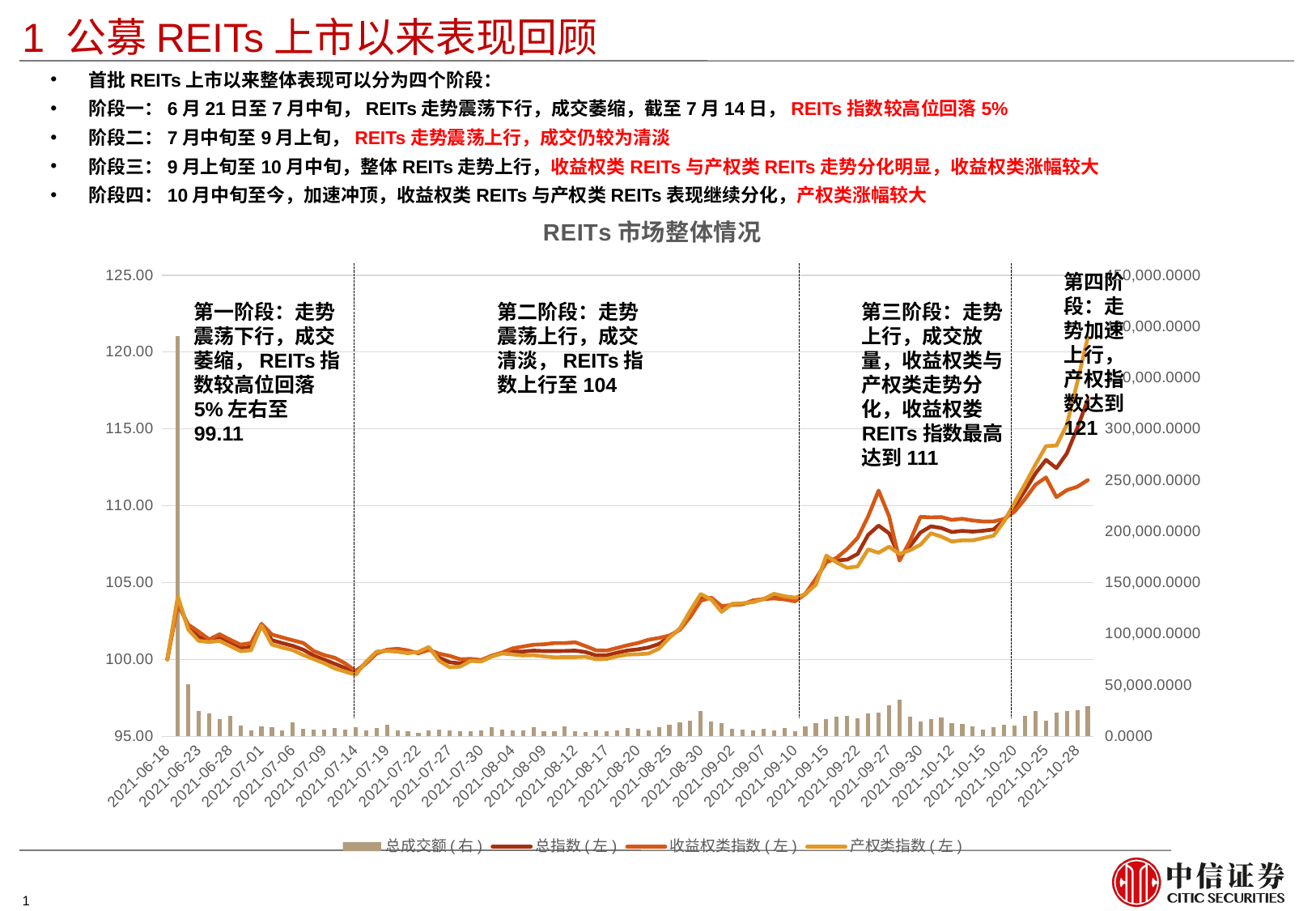

1 公募REITs上市以来表现回顾
首批REITs上市以来整体表现可以分为四个阶段：
阶段一：6月21日至7月中旬，REITs走势震荡下行，成交萎缩，截至7月14日，REITs指数较高位回落5%
阶段二：7月中旬至9月上旬，REITs走势震荡上行，成交仍较为清淡
阶段三：9月上旬至10月中旬，整体REITs走势上行，收益权类REITs与产权类REITs走势分化明显，收益权类涨幅较大
阶段四：10月中旬至今，加速冲顶，收益权类REITs与产权类REITs表现继续分化，产权类涨幅较大

### Chart: REITs市场整体情况

| Category | 总成交额(右) | 总指数(左) | 收益权类指数(左) | 产权类指数(左) |
|---|---|---|---|---|
| 2021-06-18 | None | 100.0 | 100.0 | 100.0 |
| 2021-06-21 | 390355.45839999994 | 103.87662839696445 | 103.58044932906294 | 104.10706836109145 |
| 2021-06-22 | 50779.5903 | 102.08452799382881 | 102.26469024463812 | 101.94435406827867 |
| 2021-06-23 | 24556.152799999996 | 101.46671033162332 | 101.80075871667418 | 101.2068064214206 |
| 2021-06-24 | 22537.787 | 101.2033844074812 | 101.30069525042921 | 101.12767241568856 |
| 2021-06-25 | 16844.857600000003 | 101.39458220201011 | 101.63435241349256 | 101.20803073730258 |
| 2021-06-28 | 19645.145200000003 | 101.0522514405519 | 101.2823276361112 | 100.87324233424737 |
| 2021-06-29 | 10179.6859 | 100.72045173749554 | 100.95445015897933 | 100.53839097191019 |
| 2021-06-30 | 5527.152300000001 | 100.80294161448869 | 101.06606584624159 | 100.59821972460061 |
| 2021-07-01 | 9380.8354 | 102.24807328905412 | 102.3153014004254 | 102.19576694721002 |
| 2021-07-02 | 8554.6252 | 101.25005116646632 | 101.61786090021675 | 100.96387948508607 |
| 2021-07-05 | 5894.509499999999 | 101.05909371950135 | 101.42854674349941 | 100.77164348812633 |
| 2021-07-06 | 13774.795300000002 | 100.8812551529412 | 101.24232871371774 | 100.60032450182501 |
| 2021-07-07 | 7508.950900000001 | 100.62712018065683 | 101.06678914730698 | 100.28503894709608 |
| 2021-07-08 | 6836.559 | 100.24548834337739 | 100.5423249142085 | 100.01453681389035 |
| 2021-07-09 | 6138.6939999999995 | 99.98454214339277 | 100.27934161028777 | 99.75517556776921 |
| 2021-07-12 | 7825.147499999999 | 99.71610714476498 | 100.10709710972878 | 99.41190025351283 |
| 2021-07-13 | 6213.9529 | 99.44127384557531 | 99.74041758050342 | 99.20852724388578 |
| 2021-07-14 | 8878.7321 | 99.106362698398 | 99.24487045092805 | 98.99859775150125 |
| 2021-07-15 | 5930.124100000001 | 99.79805553155289 | 99.73510698207872 | 99.8470321914683 |
| 2021-07-16 | 7853.677200000001 | 100.45293988705866 | 100.38477052134593 | 100.50597856497974 |
| 2021-07-19 | 11463.7603 | 100.58749388385723 | 100.63043194742873 | 100.55408623658761 |
| 2021-07-20 | 5854.1395 | 100.5844054285559 | 100.69250835879578 | 100.50029673193865 |
| 2021-07-21 | 5303.116100000001 | 100.4811095803269 | 100.58559101614763 | 100.39981856103557 |
| 2021-07-22 | 3483.5375 | 100.4450810882672 | 100.39378601472866 | 100.48499084620471 |
| 2021-07-23 | 5636.6071 | 100.72934002138744 | 100.62534941915064 | 100.81024915118783 |
| 2021-07-26 | 6541.189 | 100.10890065318428 | 100.37036525234791 | 99.9054700283307 |
| 2021-07-27 | 5582.9909 | 99.81275813461832 | 100.22680131967961 | 99.49061485356688 |
| 2021-07-28 | 5277.958699999999 | 99.74124950466448 | 100.00976917060298 | 99.53232973655028 |
| 2021-07-29 | 4905.4095 | 99.96084317629787 | 100.03392145055004 | 99.90398515788203 |
| 2021-07-30 | 5674.199700000001 | 99.90490985293943 | 99.95859431305595 | 99.86314105019763 |
| 2021-08-02 | 8581.052099999999 | 100.20600989410467 | 100.23955855778199 | 100.17990760095788 |
| 2021-08-03 | 6896.953199999998 | 100.41128196694783 | 100.44394750382952 | 100.38586678416483 |
| 2021-08-04 | 5667.0421 | 100.49759223710927 | 100.71787767681772 | 100.32620075700305 |
| 2021-08-05 | 5741.4172 | 100.50876785407334 | 100.8352526332516 | 100.25474875226811 |
| 2021-08-06 | 9250.4992 | 100.57164837691799 | 100.95243512437615 | 100.27538002464713 |
| 2021-08-09 | 4902.178 | 100.54249332400866 | 100.98378456115493 | 100.19914989471756 |
| 2021-08-10 | 4942.904500000001 | 100.54042149750109 | 101.06291668552727 | 100.13389792634403 |
| 2021-08-11 | 9442.1221 | 100.55164080411754 | 101.06278721339163 | 100.15394706751646 |
| 2021-08-12 | 4936.6750999999995 | 100.57187989939005 | 101.11372752718528 | 100.1502993035832 |
| 2021-08-13 | 4059.2267 | 100.47460712189053 | 100.86242559771684 | 100.17286778463625 |
| 2021-08-16 | 5392.4218 | 100.2601919270086 | 100.58771610206607 | 100.00536413081855 |
| 2021-08-17 | 5205.622799999999 | 100.26977140081239 | 100.57653518721497 | 100.03109607363638 |
| 2021-08-18 | 5731.1666000000005 | 100.43885111816147 | 100.74705920227933 | 100.1990520656795 |
| 2021-08-19 | 8303.3798 | 100.58203235045526 | 100.921804506935 | 100.3176751016284 |
| 2021-08-20 | 7101.109700000001 | 100.65545166727613 | 101.06776068629395 | 100.33465764146976 |
| 2021-08-23 | 5967.8135 | 100.7733960785018 | 101.27695852624059 | 100.3816029878732 |
| 2021-08-24 | 8527.916799999999 | 101.00142010981531 | 101.39494872430357 | 100.69523804081177 |
| 2021-08-25 | 11172.0029 | 101.4693466371557 | 101.54934922573922 | 101.4071012064645 |
| 2021-08-26 | 13805.0953 | 101.97536956080036 | 101.92181267363894 | 102.01703910633464 |
| 2021-08-27 | 14951.532200000001 | 102.99558973115359 | 102.76767231160197 | 103.17291921752654 |
| 2021-08-30 | 24572.4185 | 104.05655164633887 | 103.81394560307895 | 104.24530950928276 |
| 2021-08-31 | 14532.5641 | 103.95748977212709 | 104.02449169613028 | 103.90535941371542 |
| 2021-09-01 | 12998.6824 | 103.25306254929862 | 103.45976113088133 | 103.09224222508564 |
| 2021-09-02 | 7564.3504 | 103.58588639881961 | 103.54659634935386 | 103.61645573531455 |
| 2021-09-03 | 6503.714400000001 | 103.62136827994178 | 103.58207569827435 | 103.65193958659773 |
| 2021-09-06 | 6011.569200000001 | 103.77088451182973 | 103.83748961297343 | 103.71906289855042 |
| 2021-09-07 | 7527.932399999999 | 103.92817706603326 | 103.92613445352626 | 103.92976630580021 |
| 2021-09-08 | 5475.5224 | 104.13415176872218 | 103.96709570246625 | 104.26412852294715 |
| 2021-09-09 | 8304.3082 | 104.02123090485726 | 103.9053250445272 | 104.1114106143344 |
| 2021-09-10 | 4986.6244 | 103.9114000216182 | 103.77998879667652 | 104.01364356697071 |
| 2021-09-13 | 9423.1347 | 104.25202285541906 | 104.2548525036002 | 104.24982126828472 |
| 2021-09-14 | 12599.6698 | 105.02939698027365 | 105.2506714997619 | 104.85723595385686 |
| 2021-09-15 | 16439.398699999998 | 106.55454707029995 | 106.30330461193194 | 106.7500244330444 |
| 2021-09-16 | 19403.4925 | 106.43783087216956 | 106.60970415567212 | 106.30410611719164 |
| 2021-09-17 | 19858.8125 | 106.49068467427027 | 107.18264250736536 | 105.95231192779092 |
| 2021-09-22 | 17447.6557 | 106.86307119276795 | 107.90836818748124 | 106.0497854880405 |
| 2021-09-23 | 22375.737800000003 | 108.09559616257549 | 109.30380293026316 | 107.15555969687722 |
| 2021-09-24 | 23215.4035 | 108.70669912833262 | 110.98240095219785 | 106.9361059180466 |
| 2021-09-27 | 30606.433399999994 | 108.20067794791599 | 109.31919891008366 | 107.33042086923909 |
| 2021-09-28 | 36061.7309 | 106.67311708248303 | 106.42905815843515 | 106.86300534873003 |
| 2021-09-29 | 19395.2561 | 107.36441616400778 | 107.69747102575447 | 107.10528525736737 |
| 2021-09-30 | 14017.3732 | 108.25068287961703 | 109.27539599675144 | 107.45341231074805 |
| 2021-10-08 | 16683.2162 | 108.65990696588146 | 109.24165904399467 | 108.20727900347661 |
| 2021-10-11 | 18037.002800000002 | 108.5429435562268 | 109.26111248135788 | 107.98417746071269 |
| 2021-10-12 | 12612.033599999999 | 108.28690541474626 | 109.07926787092683 | 107.67041358339728 |
| 2021-10-13 | 12309.3601 | 108.35954376541197 | 109.14952816619004 | 107.74490216272883 |
| 2021-10-14 | 9650.910300000001 | 108.31206902023732 | 109.0374697838179 | 107.74767624555011 |
| 2021-10-15 | 6708.1253 | 108.3656072572413 | 108.9729550635581 | 107.89306472514446 |
| 2021-10-18 | 8667.3552 | 108.45515731668702 | 108.98102939410875 | 108.0460063813591 |
| 2021-10-19 | 11452.0116 | 109.04897813770884 | 109.13240597422278 | 108.9840677178413 |
| 2021-10-20 | 10863.9544 | 109.9479374055191 | 109.62206834624892 | 110.20147745093946 |
| 2021-10-21 | 19869.6391 | 110.981983008386 | 110.44031182666707 | 111.40342632160977 |
| 2021-10-22 | 24840.096100000002 | 112.10416709180548 | 111.37191015370782 | 112.67389426308243 |
| 2021-10-25 | 15376.3454 | 112.98345958789415 | 111.83806113285829 | 113.8746285039141 |
| 2021-10-26 | 23234.4131 | 112.445589958318 | 110.55833140494546 | 113.91395771441533 |
| 2021-10-27 | 24864.8271 | 113.40569338490833 | 111.01343691701749 | 115.2669710860951 |
| 2021-10-28 | 25482.9628 | 115.05900265762739 | 111.23626145025425 | 118.03325857967928 |
| 2021-10-29 | 29253.604 | 116.89161764119306 | 111.66794943674891 | 120.95585459815368 |
第四阶段：走势加速上行，产权指数达到121
第一阶段：走势震荡下行，成交萎缩，REITs指数较高位回落5%左右至99.11
第二阶段：走势震荡上行，成交清淡，REITs指数上行至104
第三阶段：走势上行，成交放量，收益权类与产权类走势分化，收益权娄REITs指数最高达到111